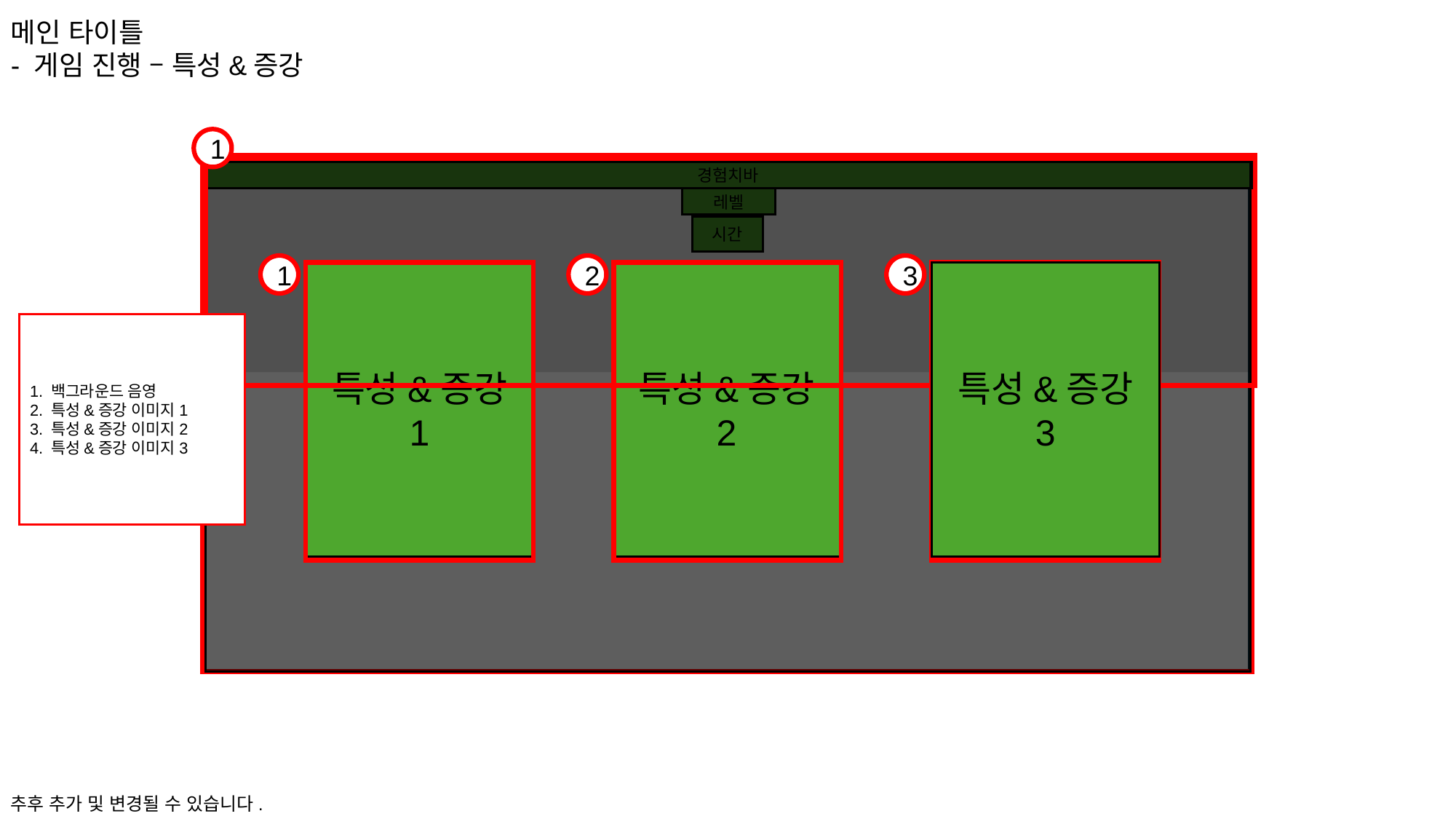

메인 타이틀
- 게임 진행 – 특성&증강
1

경험치바

레벨
시간
1
2
3
특성&증강 1

특성&증강 2

특성&증강 3
1. 백그라운드 음영
2. 특성&증강 이미지1
3. 특성&증강 이미지2
4. 특성&증강 이미지3
추후 추가 및 변경될 수 있습니다.